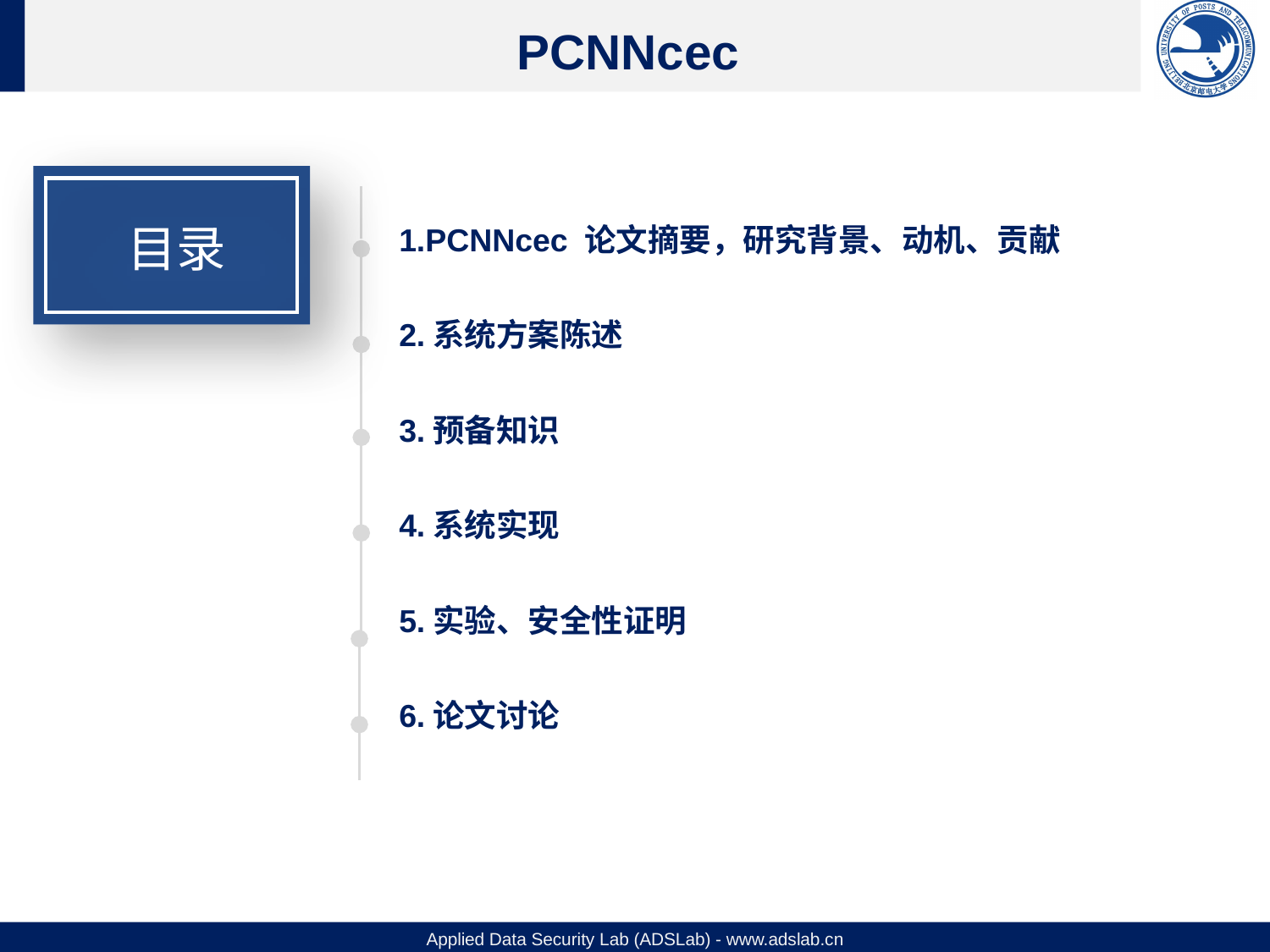

# PCNNcec

目录

1.PCNNcec 论文摘要，研究背景、动机、贡献

2.系统方案陈述

3.预备知识

4.系统实现

5.实验、安全性证明

6.论文讨论

2

Applied Data Security Lab (ADSLab) - www.adslab.cn